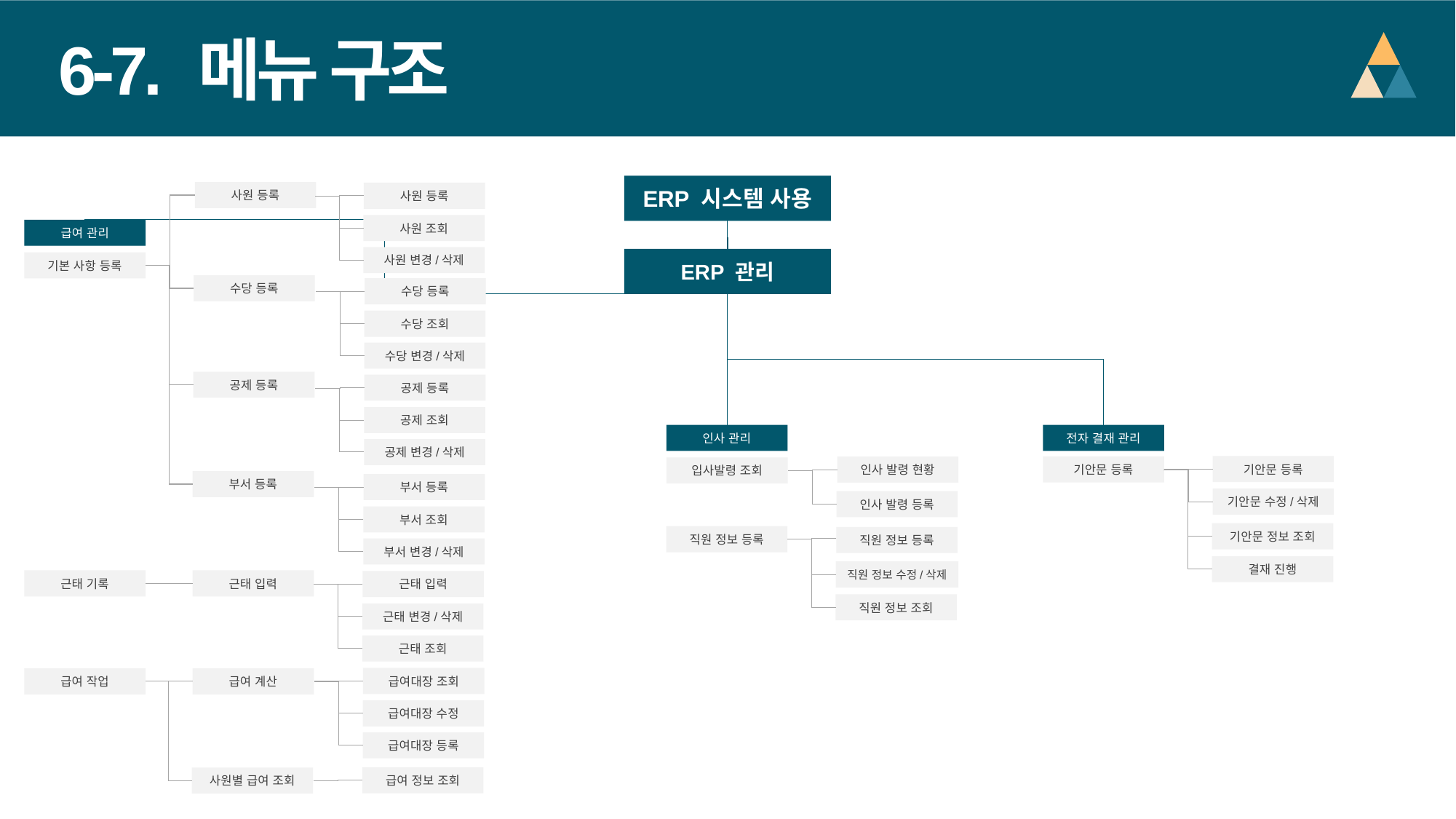

6-7. 메뉴 구조

ERP 시스템 사용
사원 등록
사원 등록
사원 조회
급여 관리
사원 변경/삭제
ERP 관리
기본 사항 등록
수당 등록
수당 등록
수당 조회
수당 변경/삭제
공제 등록
공제 등록
공제 조회
인사 관리
전자 결재 관리
공제 변경/삭제
기안문 등록
기안문 등록
인사 발령 현황
입사발령 조회
부서 등록
부서 등록
기안문 수정/삭제
인사 발령 등록
부서 조회
기안문 정보 조회
직원 정보 등록
직원 정보 등록
부서 변경/삭제
결재 진행
직원 정보 수정/삭제
근태 기록
근태 입력
근태 입력
직원 정보 조회
근태 변경/삭제
근태 조회
급여대장 조회
급여 작업
급여 계산
급여대장 수정
급여대장 등록
급여 정보 조회
사원별 급여 조회